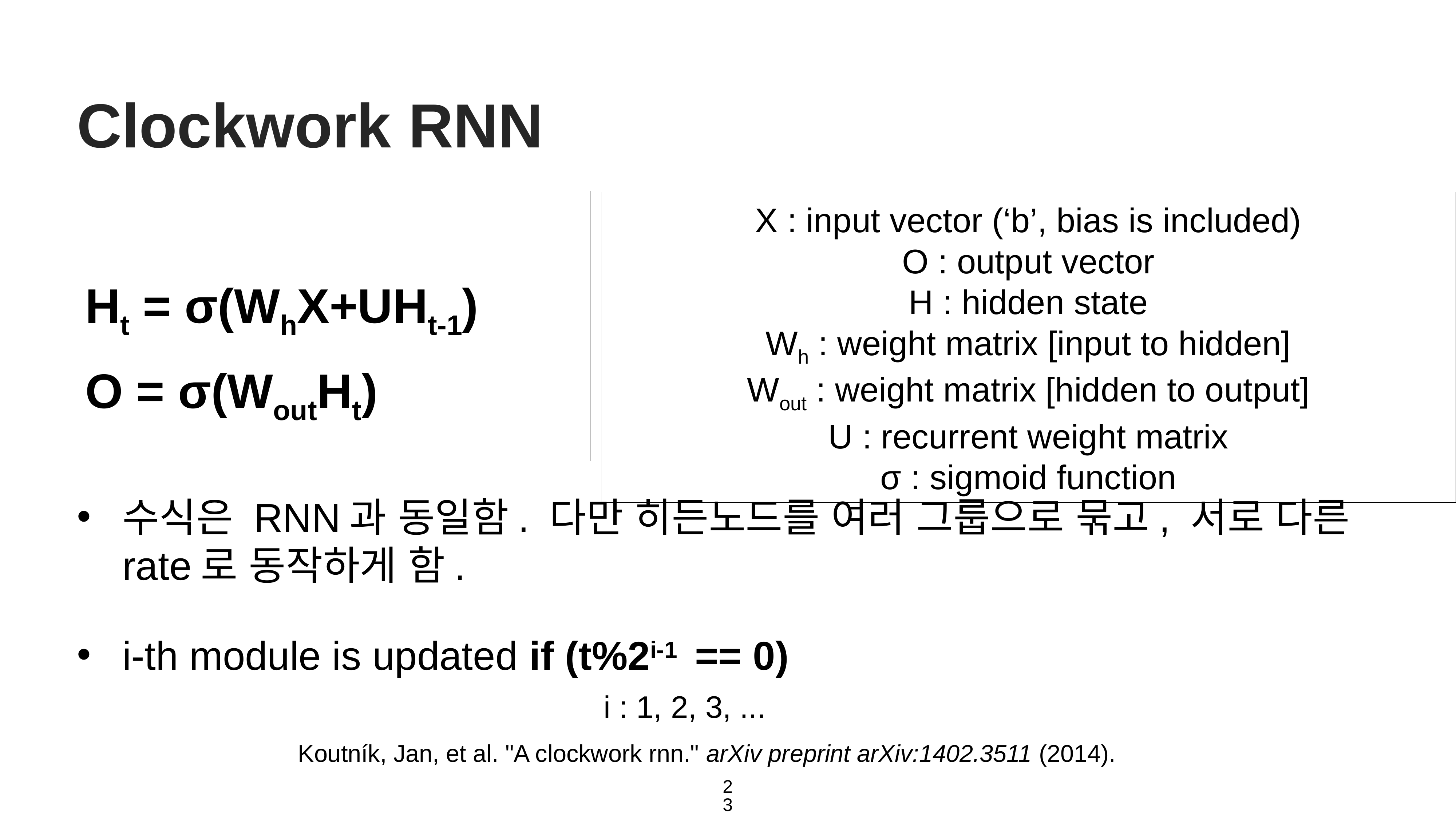

# Clockwork RNN

Ht = σ(WhX+UHt-1)
O = σ(WoutHt)
X : input vector (‘b’, bias is included)
O : output vector
H : hidden state
Wh : weight matrix [input to hidden]
Wout : weight matrix [hidden to output]
U : recurrent weight matrix
σ : sigmoid function
수식은 RNN과 동일함. 다만 히든노드를 여러 그룹으로 묶고, 서로 다른 rate로 동작하게 함.
i-th module is updated if (t%2i-1  == 0)
                                           i : 1, 2, 3, ...
Koutník, Jan, et al. "A clockwork rnn." arXiv preprint arXiv:1402.3511 (2014).
23